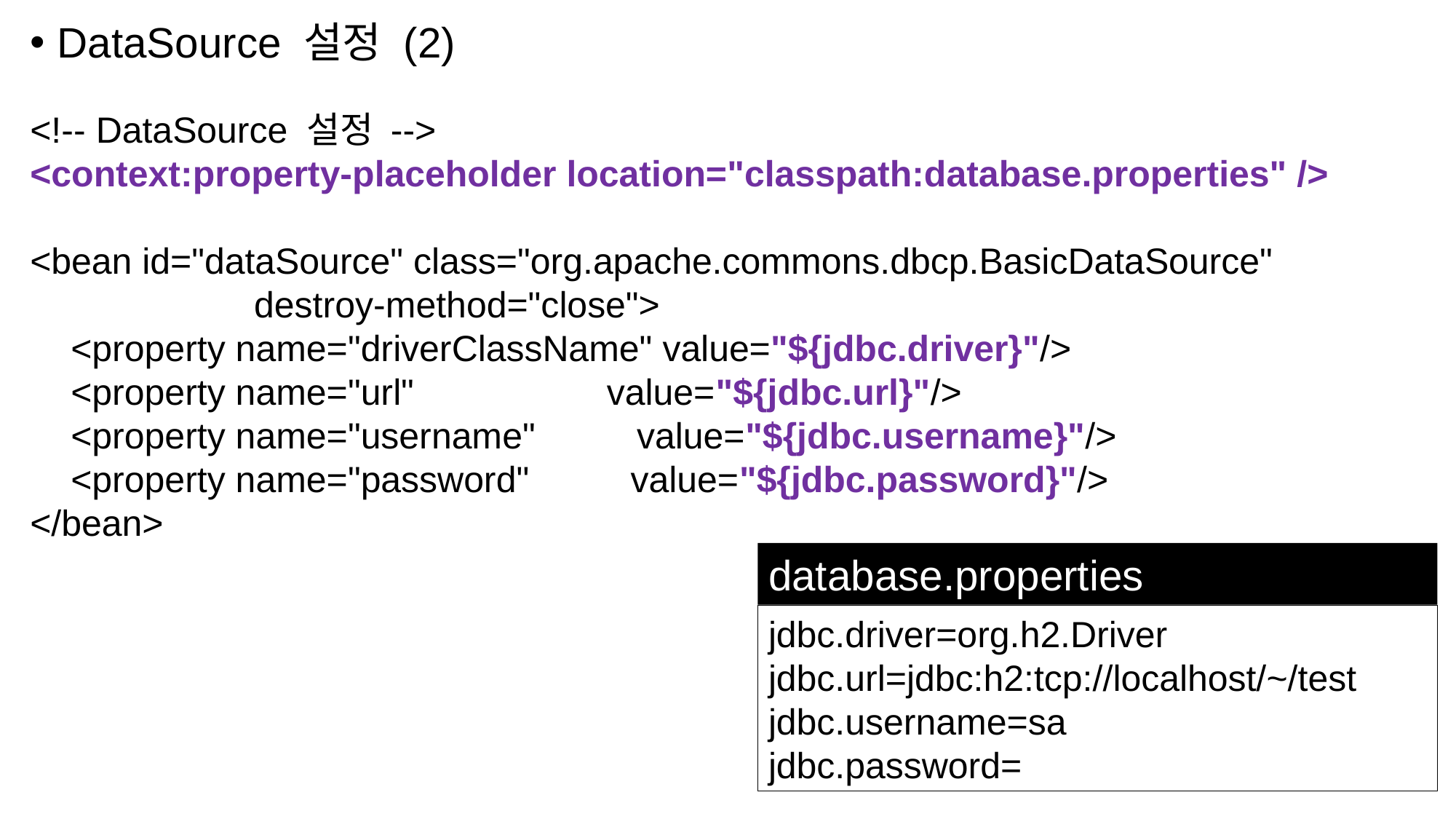

DataSource 설정 (2)
<!-- DataSource 설정 -->
<context:property-placeholder location="classpath:database.properties" />

<bean id="dataSource" class="org.apache.commons.dbcp.BasicDataSource"
                      destroy-method="close">
    <property name="driverClassName" value="${jdbc.driver}"/>
    <property name="url"                   value="${jdbc.url}"/>
    <property name="username"          value="${jdbc.username}"/>
    <property name="password"          value="${jdbc.password}"/>
</bean>
database.properties
jdbc.driver=org.h2.Driver
jdbc.url=jdbc:h2:tcp://localhost/~/test
jdbc.username=sa
jdbc.password=